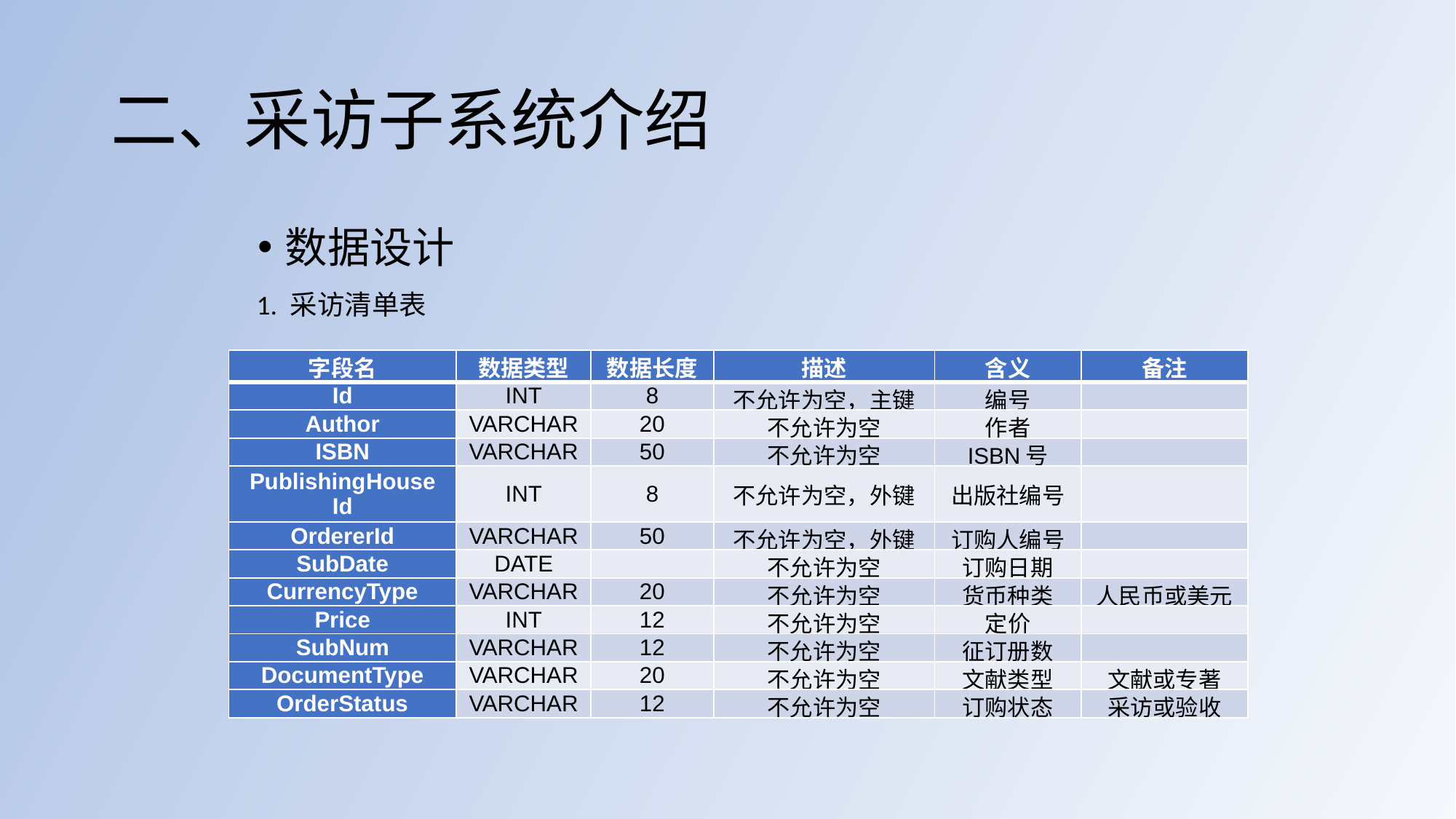

# 二、采访子系统介绍
数据设计
1. 采访清单表
| 字段名 | 数据类型 | 数据长度 | 描述 | 含义 | 备注 |
| --- | --- | --- | --- | --- | --- |
| Id | INT | 8 | 不允许为空，主键 | 编号 |  |
| Author | VARCHAR | 20 | 不允许为空 | 作者 |  |
| ISBN | VARCHAR | 50 | 不允许为空 | ISBN号 |  |
| Publishing House Id | INT | 8 | 不允许为空，外键 | 出版社编号 |  |
| OrdererId | VARCHAR | 50 | 不允许为空，外键 | 订购人编号 |  |
| SubDate | DATE |  | 不允许为空 | 订购日期 |  |
| CurrencyType | VARCHAR | 20 | 不允许为空 | 货币种类 | 人民币或美元 |
| Price | INT | 12 | 不允许为空 | 定价 |  |
| SubNum | VARCHAR | 12 | 不允许为空 | 征订册数 |  |
| DocumentType | VARCHAR | 20 | 不允许为空 | 文献类型 | 文献或专著 |
| OrderStatus | VARCHAR | 12 | 不允许为空 | 订购状态 | 采访或验收 |